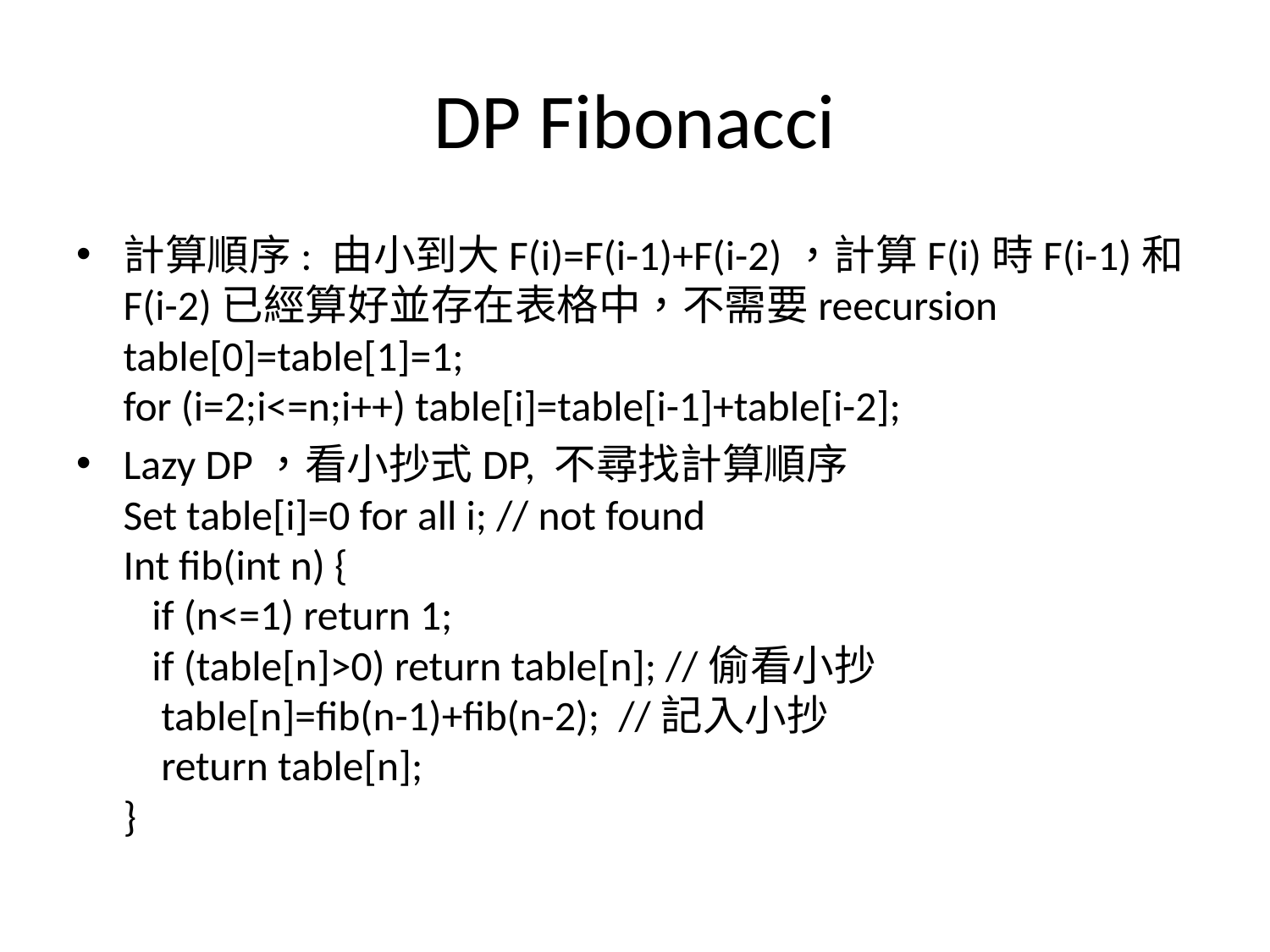

# DP Fibonacci
計算順序: 由小到大F(i)=F(i-1)+F(i-2)，計算F(i)時F(i-1)和F(i-2)已經算好並存在表格中，不需要reecursion
table[0]=table[1]=1;
for (i=2;i<=n;i++) table[i]=table[i-1]+table[i-2];
Lazy DP，看小抄式DP, 不尋找計算順序
Set table[i]=0 for all i; // not found
Int fib(int n) {
   if (n<=1) return 1;
   if (table[n]>0) return table[n]; //偷看小抄
   table[n]=fib(n-1)+fib(n-2);  //記入小抄
   return table[n];
}